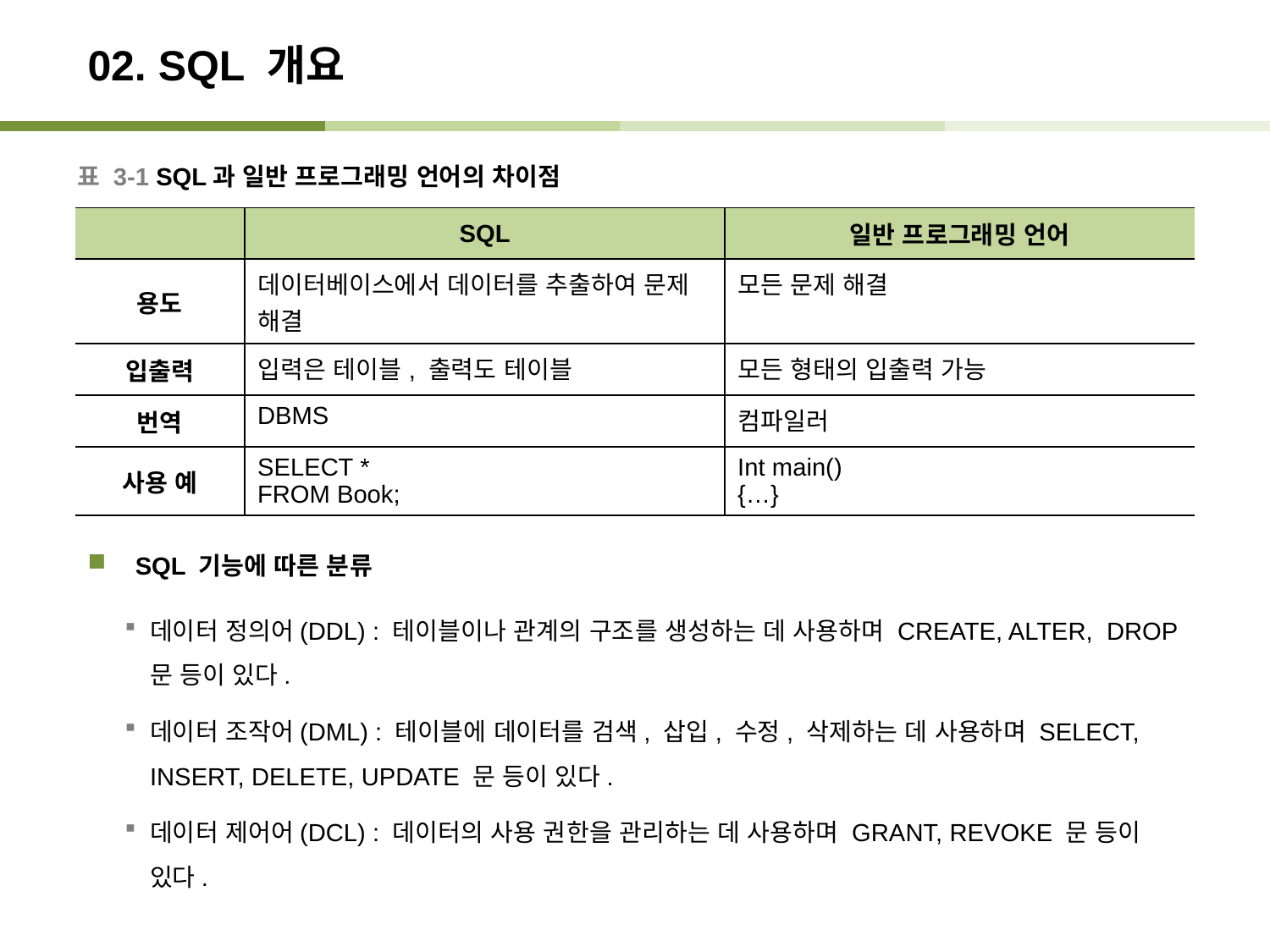

# 02. SQL 개요
표 3-1 SQL과 일반 프로그래밍 언어의 차이점

SQL 기능에 따른 분류

데이터 정의어(DDL) : 테이블이나 관계의 구조를 생성하는 데 사용하며 CREATE, ALTER,  DROP 문 등이 있다.
데이터 조작어(DML) : 테이블에 데이터를 검색, 삽입, 수정, 삭제하는 데 사용하며 SELECT, INSERT, DELETE, UPDATE 문 등이 있다.
데이터 제어어(DCL) : 데이터의 사용 권한을 관리하는 데 사용하며 GRANT, REVOKE 문 등이 있다.
|  | SQL | 일반 프로그래밍 언어 |
| --- | --- | --- |
| 용도 | 데이터베이스에서 데이터를 추출하여 문제 해결 | 모든 문제 해결 |
| 입출력 | 입력은 테이블, 출력도 테이블 | 모든 형태의 입출력 가능 |
| 번역 | DBMS | 컴파일러 |
| 사용 예 | SELECT \* FROM Book; | Int main() {…} |